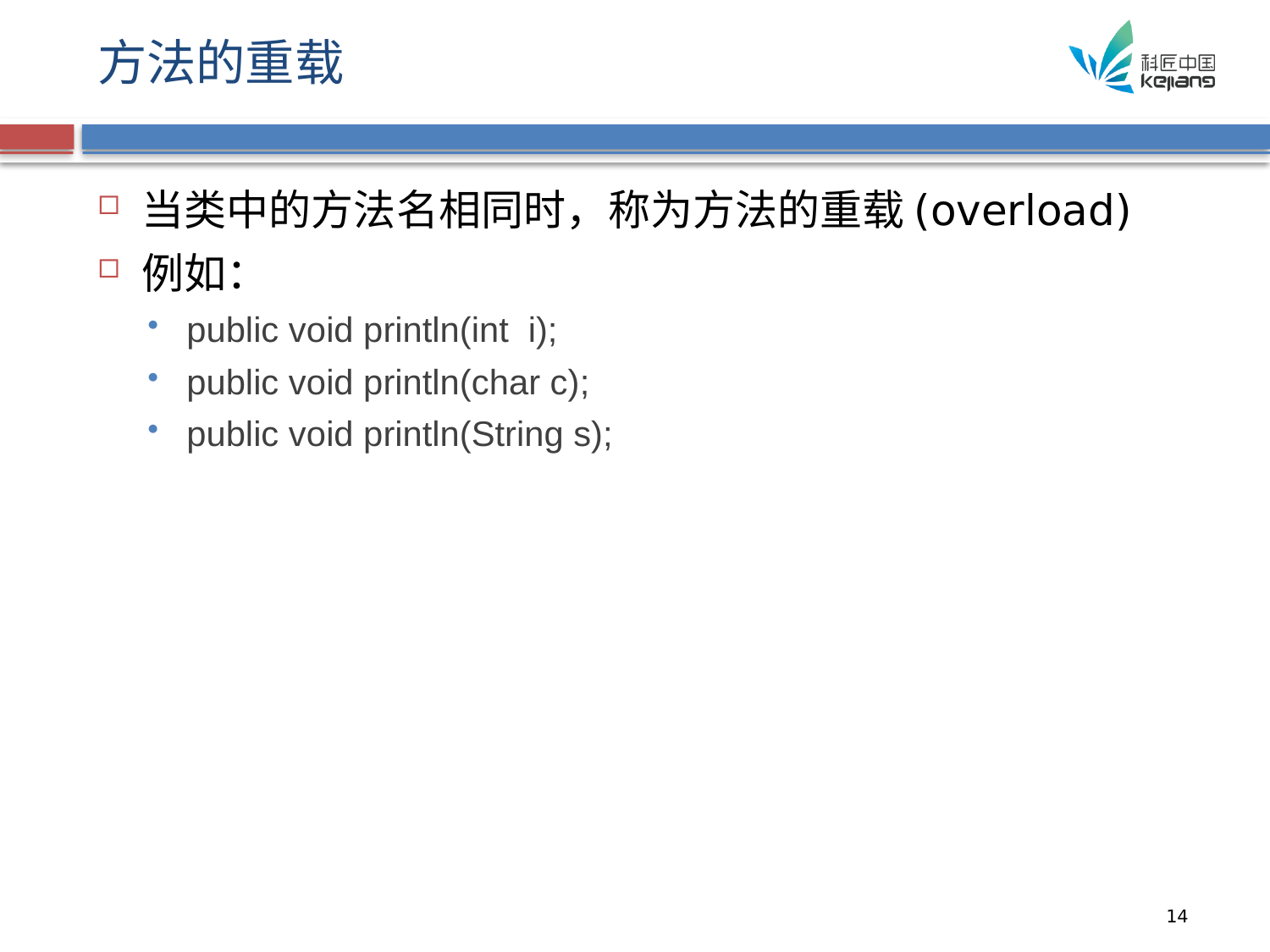

# 方法的重载
当类中的方法名相同时，称为方法的重载(overload)
例如：
public void println(int  i);
public void println(char c);
public void println(String s);

14